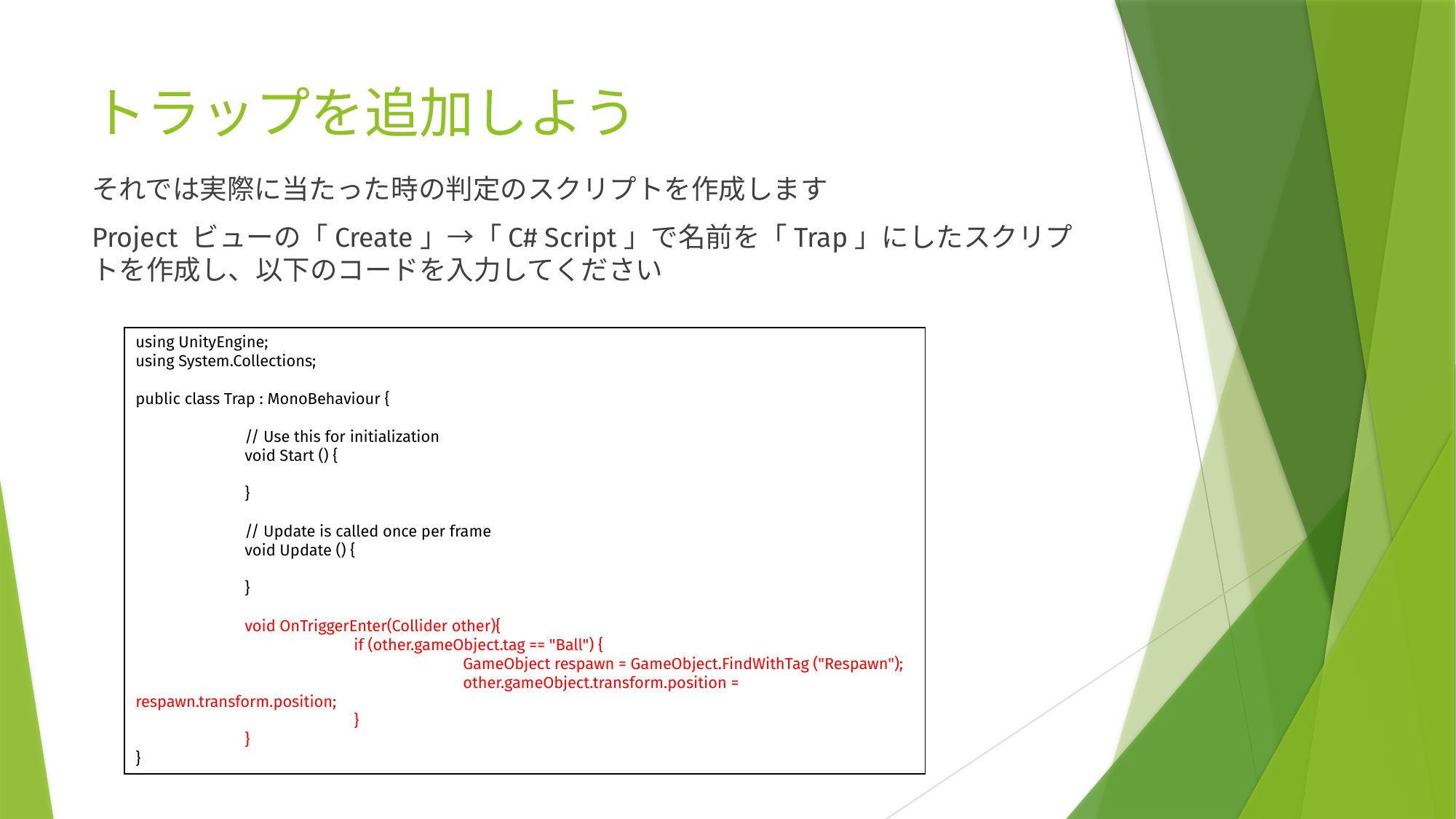

# トラップを追加しよう
それでは実際に当たった時の判定のスクリプトを作成します
Project ビューの「Create」→「C# Script」で名前を「Trap」にしたスクリプトを作成し、以下のコードを入力してください

| using UnityEngine; using System.Collections; public class Trap : MonoBehaviour { // Use this for initialization void Start () { } // Update is called once per frame void Update () { } void OnTriggerEnter(Collider other){ if (other.gameObject.tag == "Ball") { GameObject respawn = GameObject.FindWithTag ("Respawn"); other.gameObject.transform.position = respawn.transform.position; } } } |
| --- |